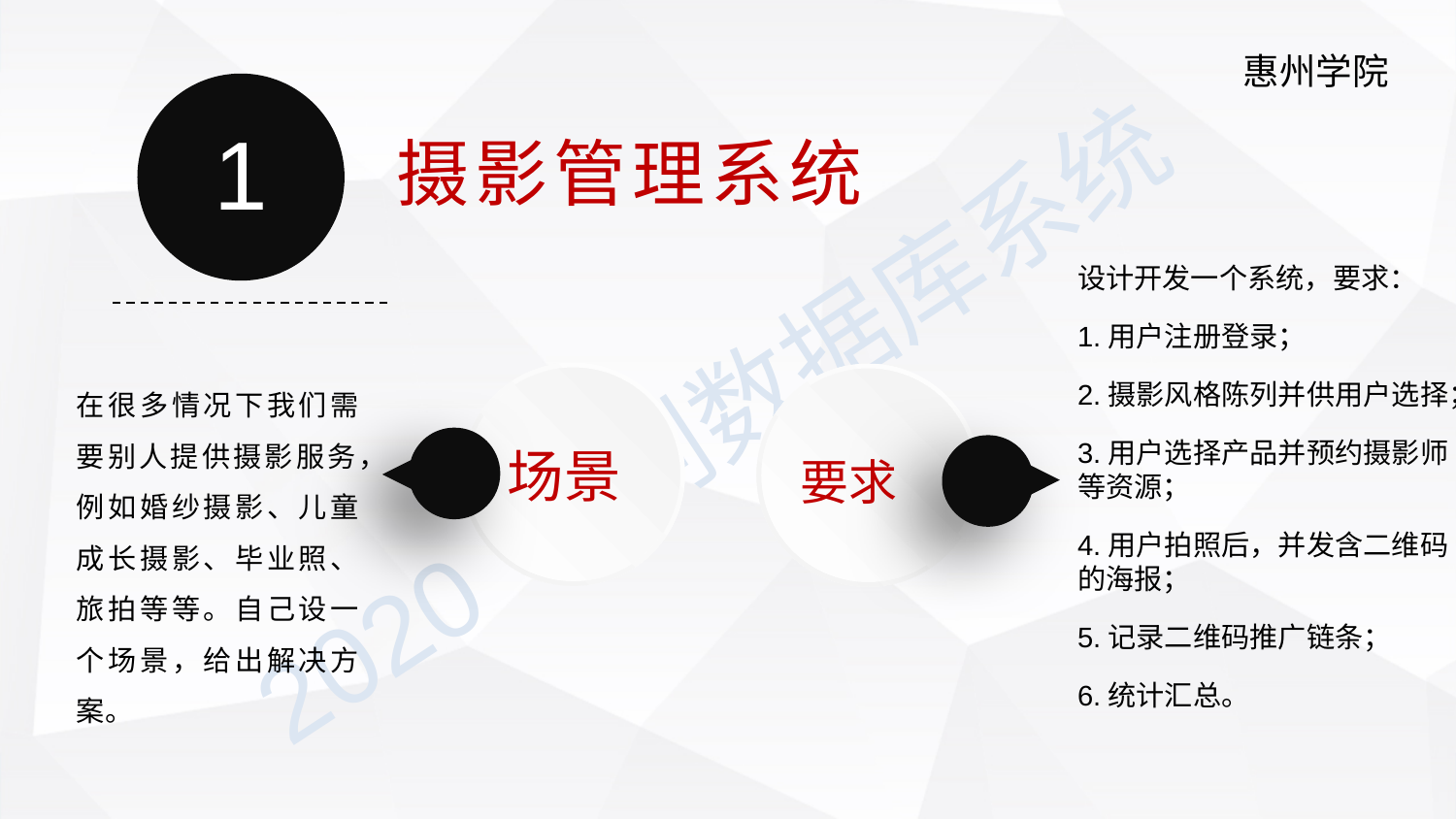

1
摄影管理系统
设计开发一个系统，要求：
1.用户注册登录；
2.摄影风格陈列并供用户选择；
3.用户选择产品并预约摄影师等资源；
4.用户拍照后，并发含二维码的海报；
5.记录二维码推广链条；
6.统计汇总。

在很多情况下我们需要别人提供摄影服务，例如婚纱摄影、儿童成长摄影、毕业照、旅拍等等。自己设一个场景，给出解决方案。

场景
要求